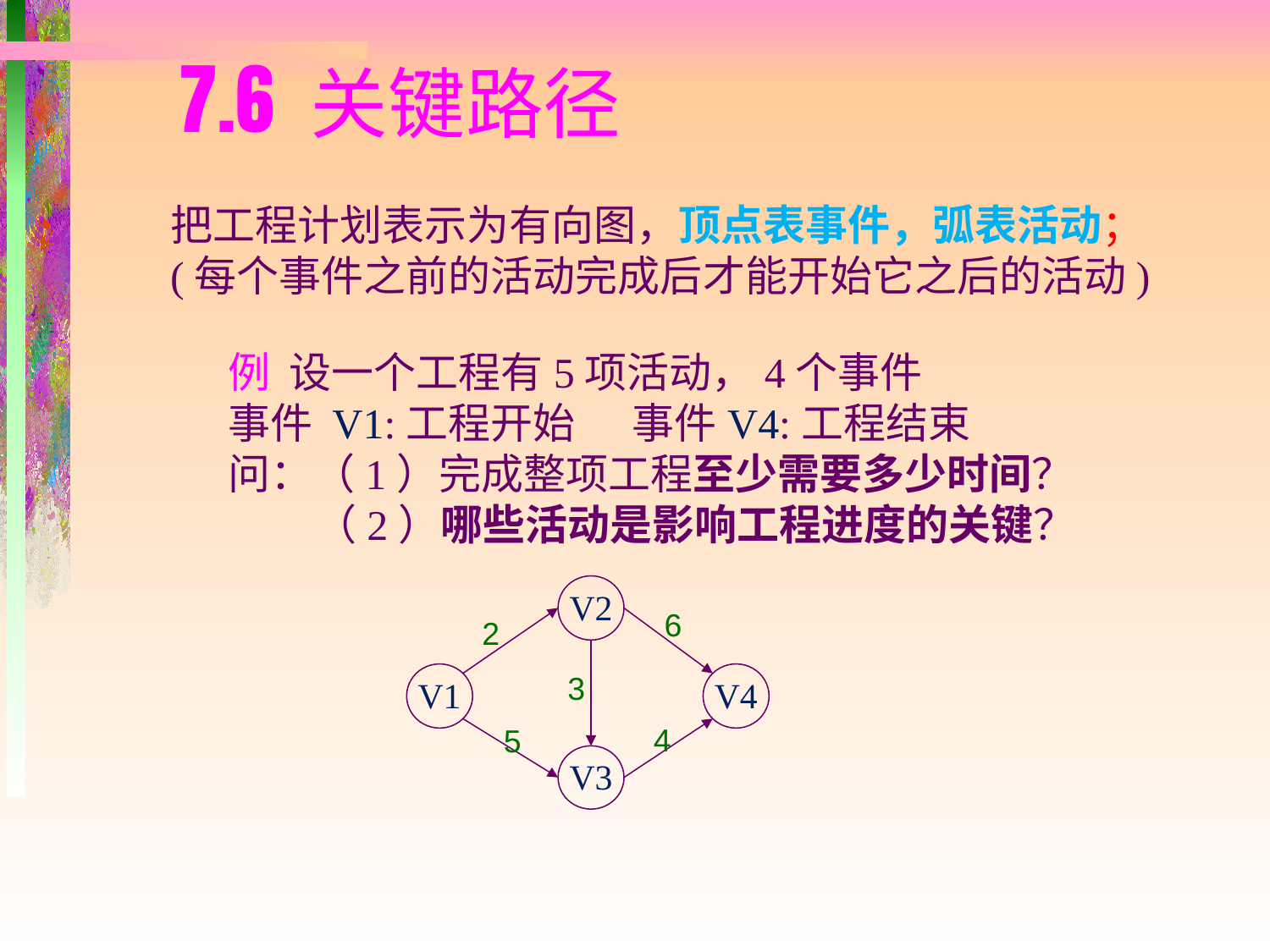

# 7.6 关键路径
把工程计划表示为有向图，顶点表事件，弧表活动；
(每个事件之前的活动完成后才能开始它之后的活动)
例  设一个工程有5项活动，4个事件
事件 V1:工程开始      事件V4:工程结束
问：（1）完成整项工程至少需要多少时间？
        （2）哪些活动是影响工程进度的关键？
V2
6
2
3
V1
V4
4
5
V3